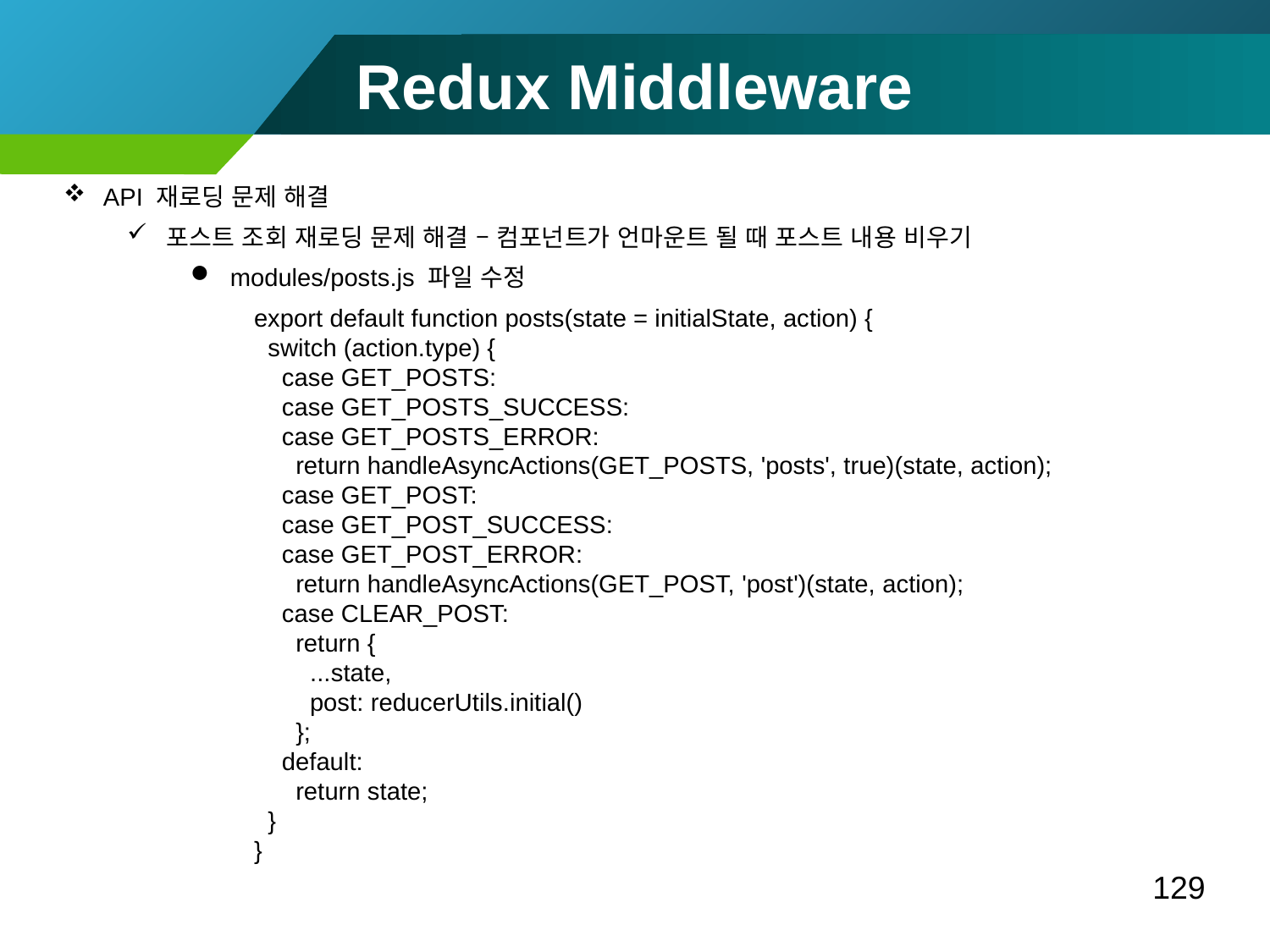

Redux Middleware
API 재로딩 문제 해결
포스트 조회 재로딩 문제 해결 – 컴포넌트가 언마운트 될 때 포스트 내용 비우기
modules/posts.js 파일 수정
export default function posts(state = initialState, action) {
  switch (action.type) {
    case GET_POSTS:
    case GET_POSTS_SUCCESS:
    case GET_POSTS_ERROR:
      return handleAsyncActions(GET_POSTS, 'posts', true)(state, action);
    case GET_POST:
    case GET_POST_SUCCESS:
    case GET_POST_ERROR:
      return handleAsyncActions(GET_POST, 'post')(state, action);
    case CLEAR_POST:
      return {
        ...state,
        post: reducerUtils.initial()
      };
    default:
      return state;
  }
}
129